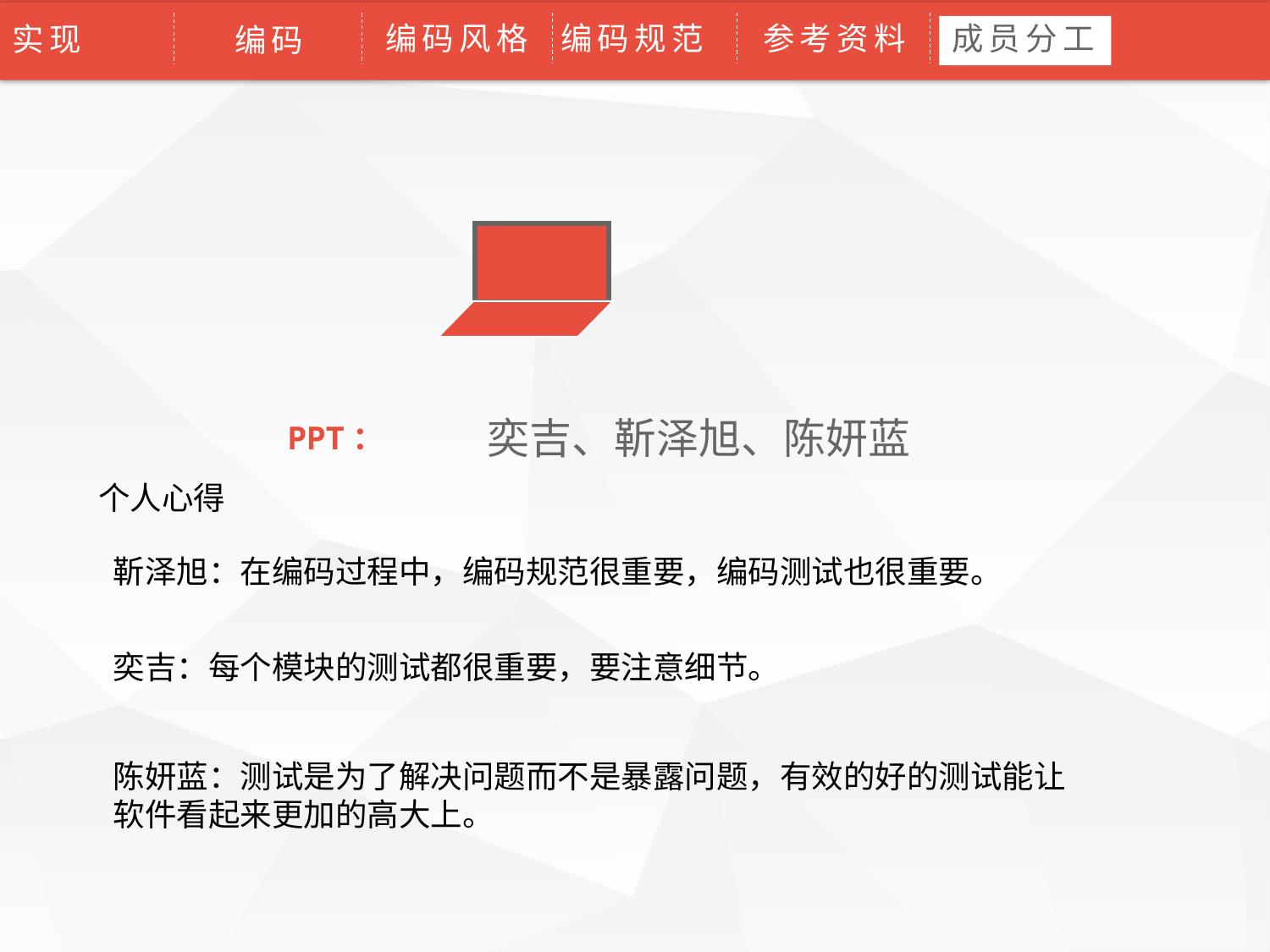

编码风格
参考资料
成员分工
编码规范
论文绪论
实现
研究背景
研究方法
研究结果
问题讨论
论文总结

编码

奕吉、靳泽旭、陈妍蓝
PPT：
个人心得
靳泽旭：在编码过程中，编码规范很重要，编码测试也很重要。
奕吉：每个模块的测试都很重要，要注意细节。
陈妍蓝：测试是为了解决问题而不是暴露问题，有效的好的测试能让软件看起来更加的高大上。